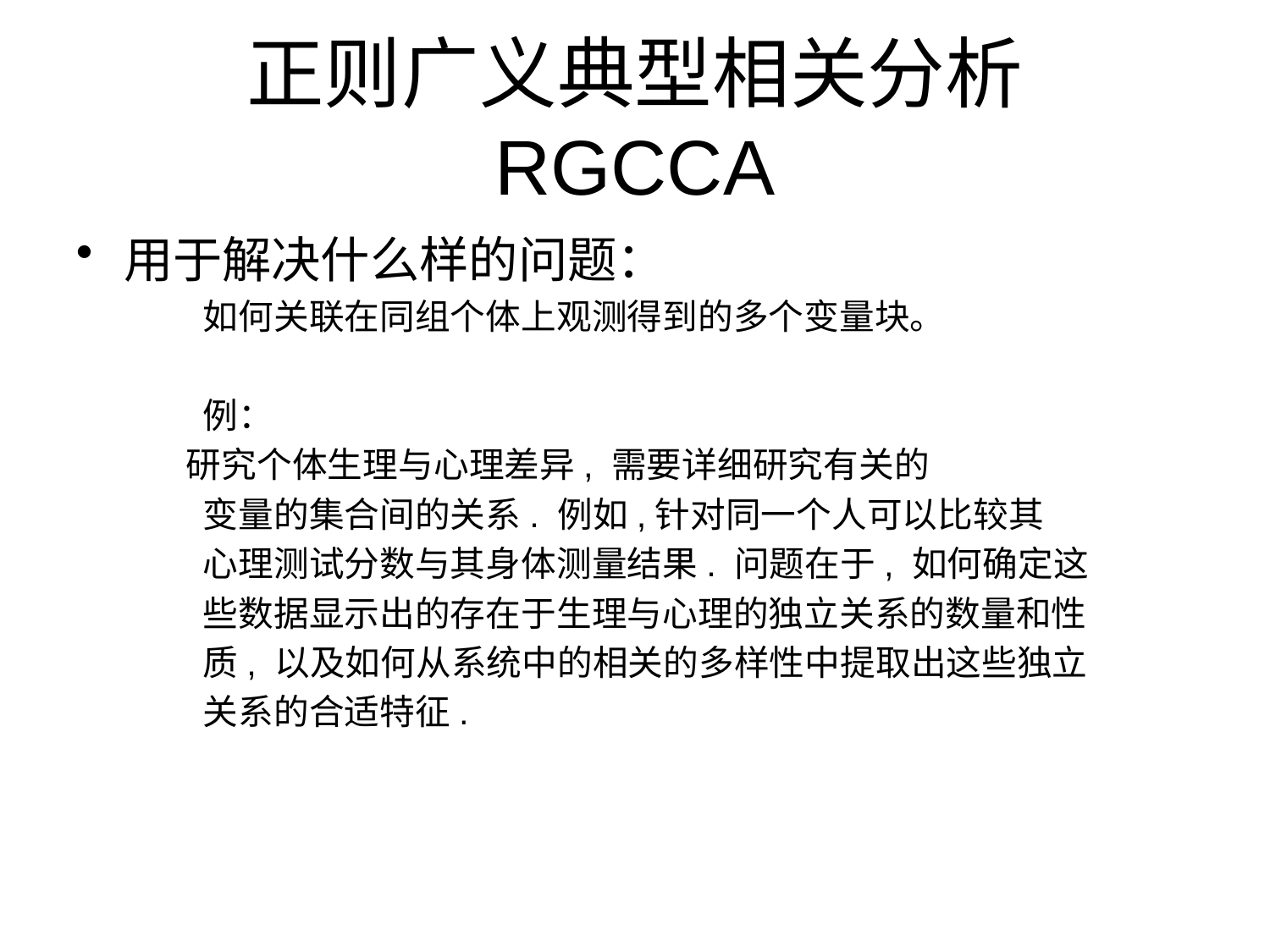

# 正则广义典型相关分析 RGCCA
用于解决什么样的问题：
	如何关联在同组个体上观测得到的多个变量块。

	例：
             研究个体生理与心理差异, 需要详细研究有关的
	变量的集合间的关系. 例如,针对同一个人可以比较其
	心理测试分数与其身体测量结果. 问题在于, 如何确定这
	些数据显示出的存在于生理与心理的独立关系的数量和性
	质, 以及如何从系统中的相关的多样性中提取出这些独立
	关系的合适特征.